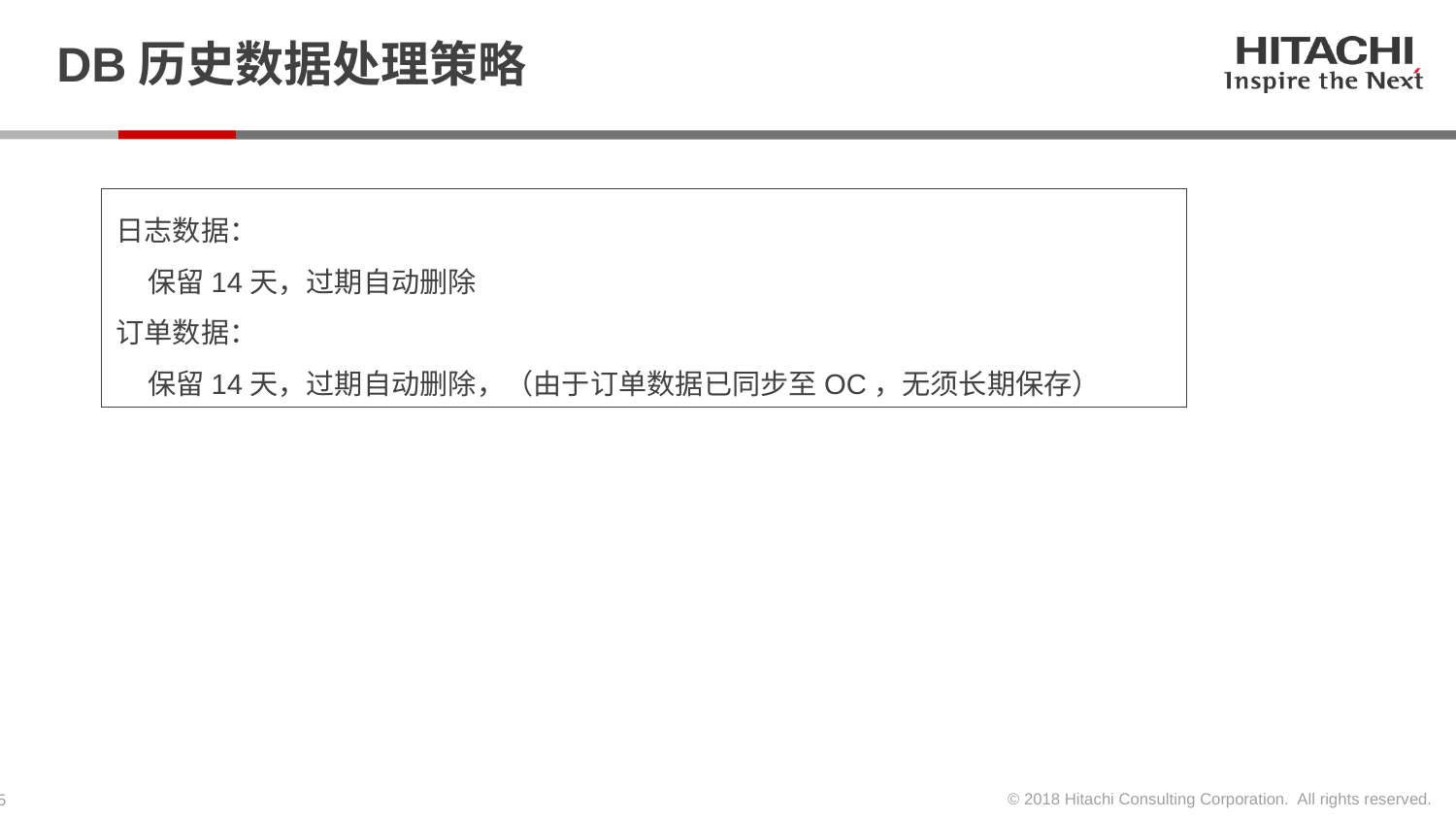

# DB历史数据处理策略
日志数据：
    保留14天，过期自动删除
订单数据：
    保留14天，过期自动删除，（由于订单数据已同步至OC，无须长期保存）